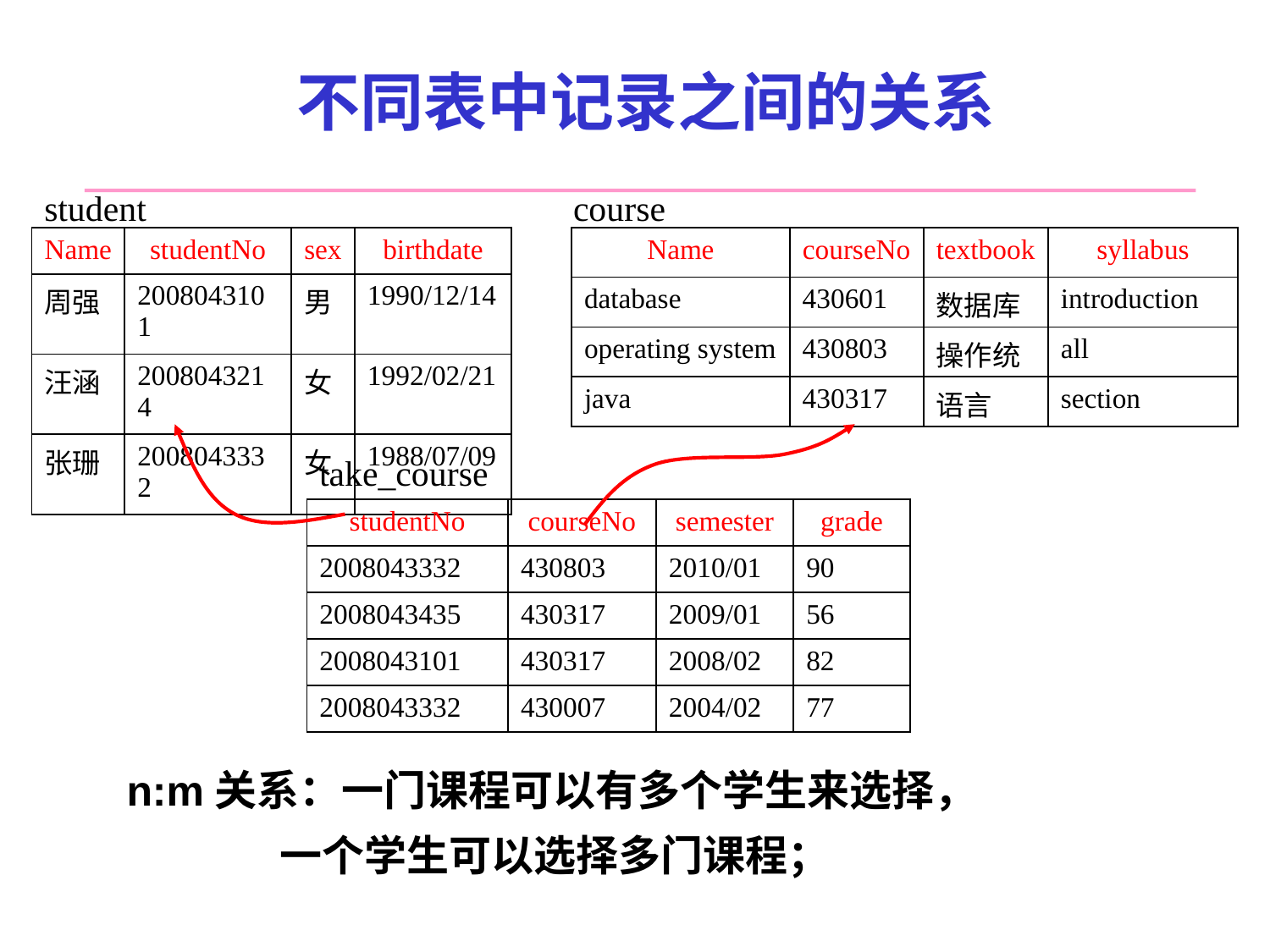

# 不同表中记录之间的关系
student
course
| Name | studentNo | sex | birthdate |
| --- | --- | --- | --- |
| 周强 | 2008043101 | 男 | 1990/12/14 |
| 汪涵 | 2008043214 | 女 | 1992/02/21 |
| 张珊 | 2008043332 | 女 | 1988/07/09 |
| Name | courseNo | textbook | syllabus |
| --- | --- | --- | --- |
| database | 430601 | 数据库 | introduction |
| operating system | 430803 | 操作统 | all |
| java | 430317 | 语言 | section |

take_course
| studentNo | courseNo | semester | grade |
| --- | --- | --- | --- |
| 2008043332 | 430803 | 2010/01 | 90 |
| 2008043435 | 430317 | 2009/01 | 56 |
| 2008043101 | 430317 | 2008/02 | 82 |
| 2008043332 | 430007 | 2004/02 | 77 |
n:m关系：一门课程可以有多个学生来选择，
               一个学生可以选择多门课程；